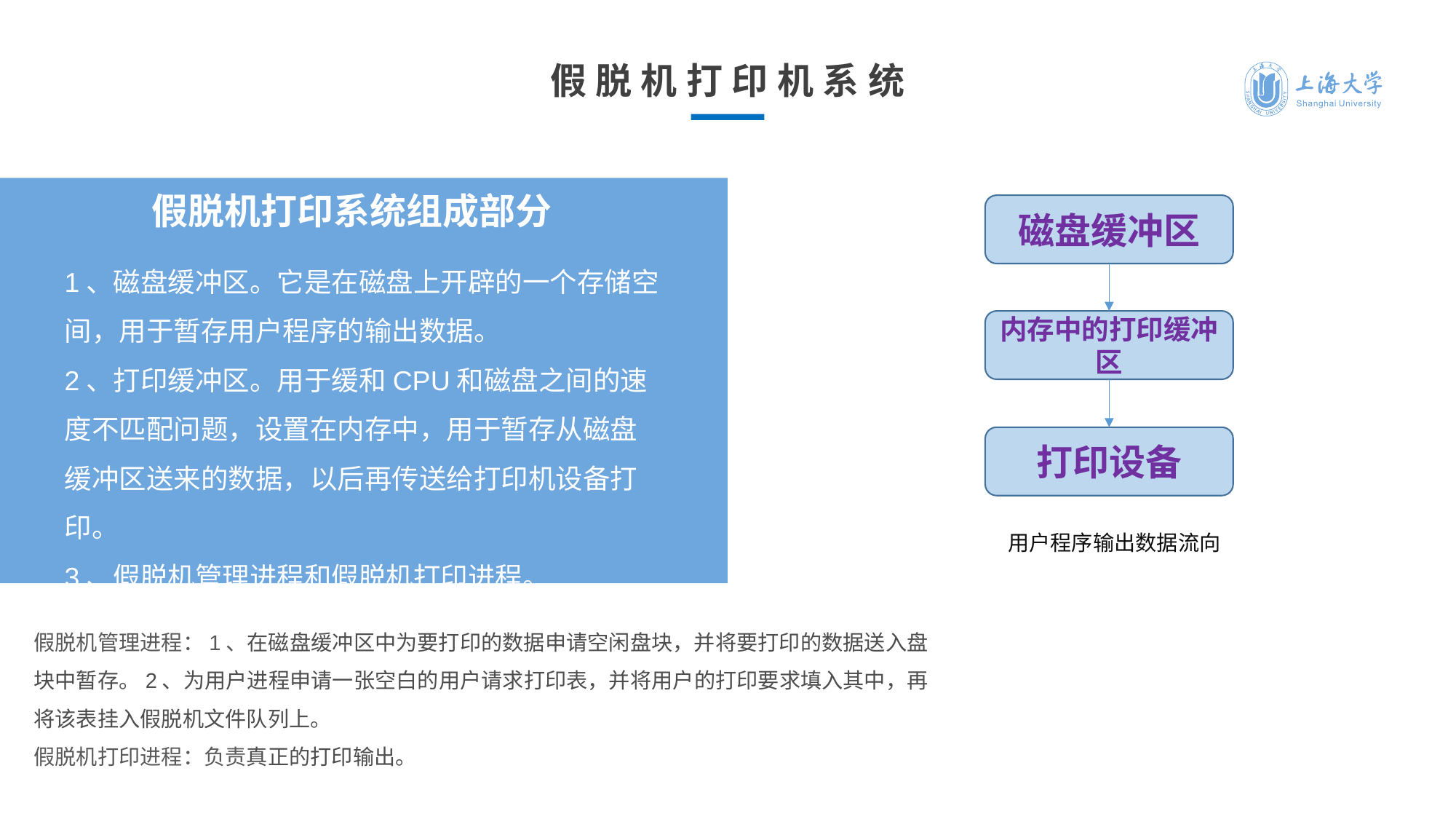

假脱机打印机系统

假脱机打印系统组成部分

磁盘缓冲区
e7d195523061f1c0d318120d6aeaf1b6ccceb6ba3da59c0775C5DE19DDDEBC09ED96DBD9900D9848D623ECAD1D4904B78047D0015C22C8BE97228BE8B5BFF08FE7A3AE04126DA07312A96C0F69F9BAB74C46B725AFB1A708D984D37AD95344670D96AF8C99654830F8DAEB8AF963DFE993C5D0331C1EA2F2EA108BE97C097A48A3D9250F9A4B2FBB
1、磁盘缓冲区。它是在磁盘上开辟的一个存储空间，用于暂存用户程序的输出数据。
2、打印缓冲区。用于缓和CPU和磁盘之间的速度不匹配问题，设置在内存中，用于暂存从磁盘缓冲区送来的数据，以后再传送给打印机设备打印。
3、假脱机管理进程和假脱机打印进程。
内存中的打印缓冲区
打印设备
用户程序输出数据流向
假脱机管理进程：1、在磁盘缓冲区中为要打印的数据申请空闲盘块，并将要打印的数据送入盘块中暂存。2、为用户进程申请一张空白的用户请求打印表，并将用户的打印要求填入其中，再将该表挂入假脱机文件队列上。
假脱机打印进程：负责真正的打印输出。